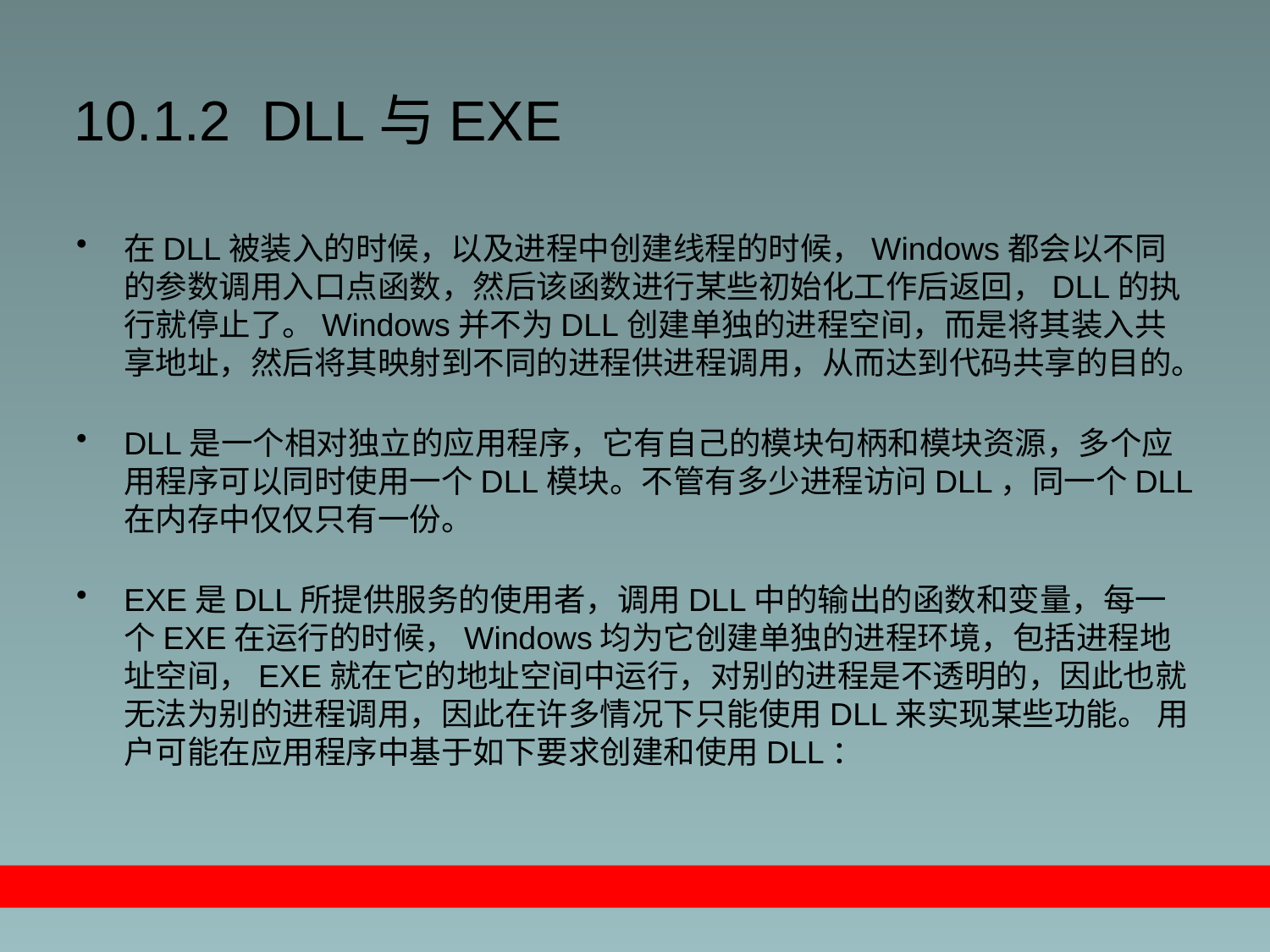

# 10.1.2  DLL与EXE
在DLL被装入的时候，以及进程中创建线程的时候，Windows都会以不同的参数调用入口点函数，然后该函数进行某些初始化工作后返回，DLL的执行就停止了。Windows并不为DLL创建单独的进程空间，而是将其装入共享地址，然后将其映射到不同的进程供进程调用，从而达到代码共享的目的。
DLL是一个相对独立的应用程序，它有自己的模块句柄和模块资源，多个应用程序可以同时使用一个DLL模块。不管有多少进程访问DLL，同一个DLL在内存中仅仅只有一份。
EXE是DLL所提供服务的使用者，调用DLL中的输出的函数和变量，每一个EXE在运行的时候，Windows均为它创建单独的进程环境，包括进程地址空间，EXE就在它的地址空间中运行，对别的进程是不透明的，因此也就无法为别的进程调用，因此在许多情况下只能使用DLL来实现某些功能。 用户可能在应用程序中基于如下要求创建和使用DLL：